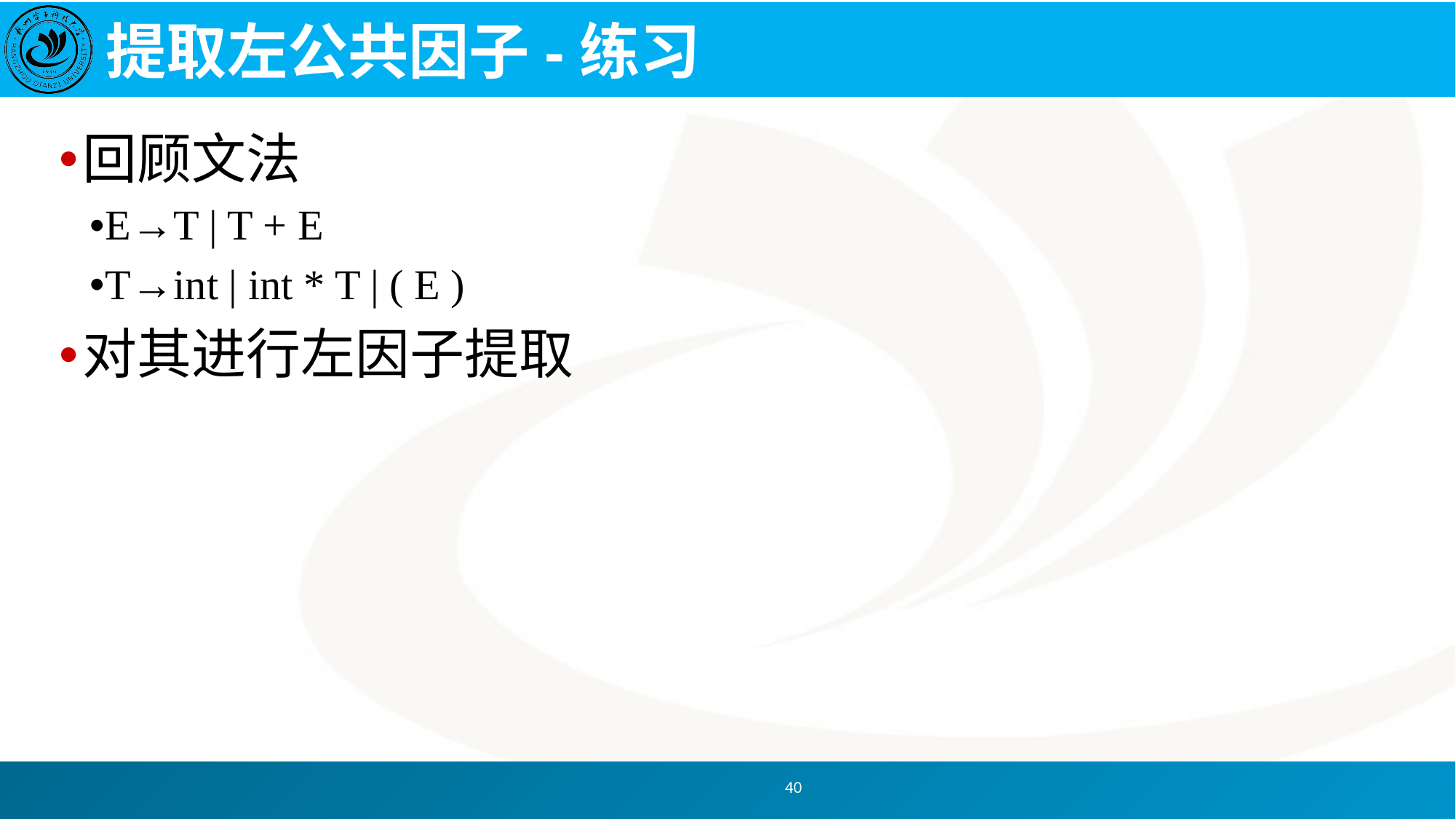

# 提取左公共因子-练习
回顾文法
E→T | T + E
T→int | int * T | ( E )
对其进行左因子提取
40